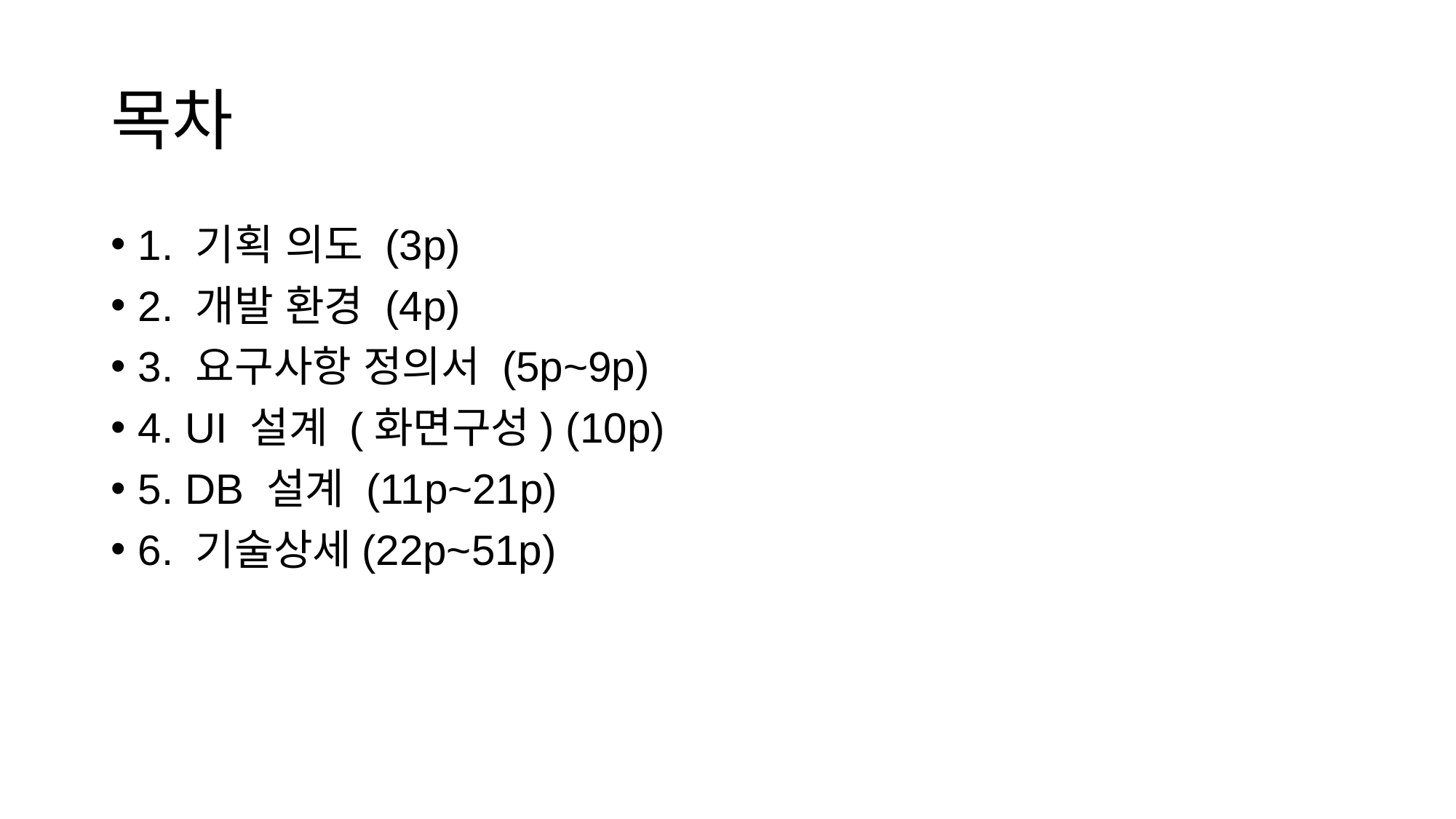

# 목차
1. 기획 의도 (3p)
2. 개발 환경 (4p)
3. 요구사항 정의서 (5p~9p)
4. UI 설계 (화면구성) (10p)
5. DB 설계 (11p~21p)
6. 기술상세(22p~51p)